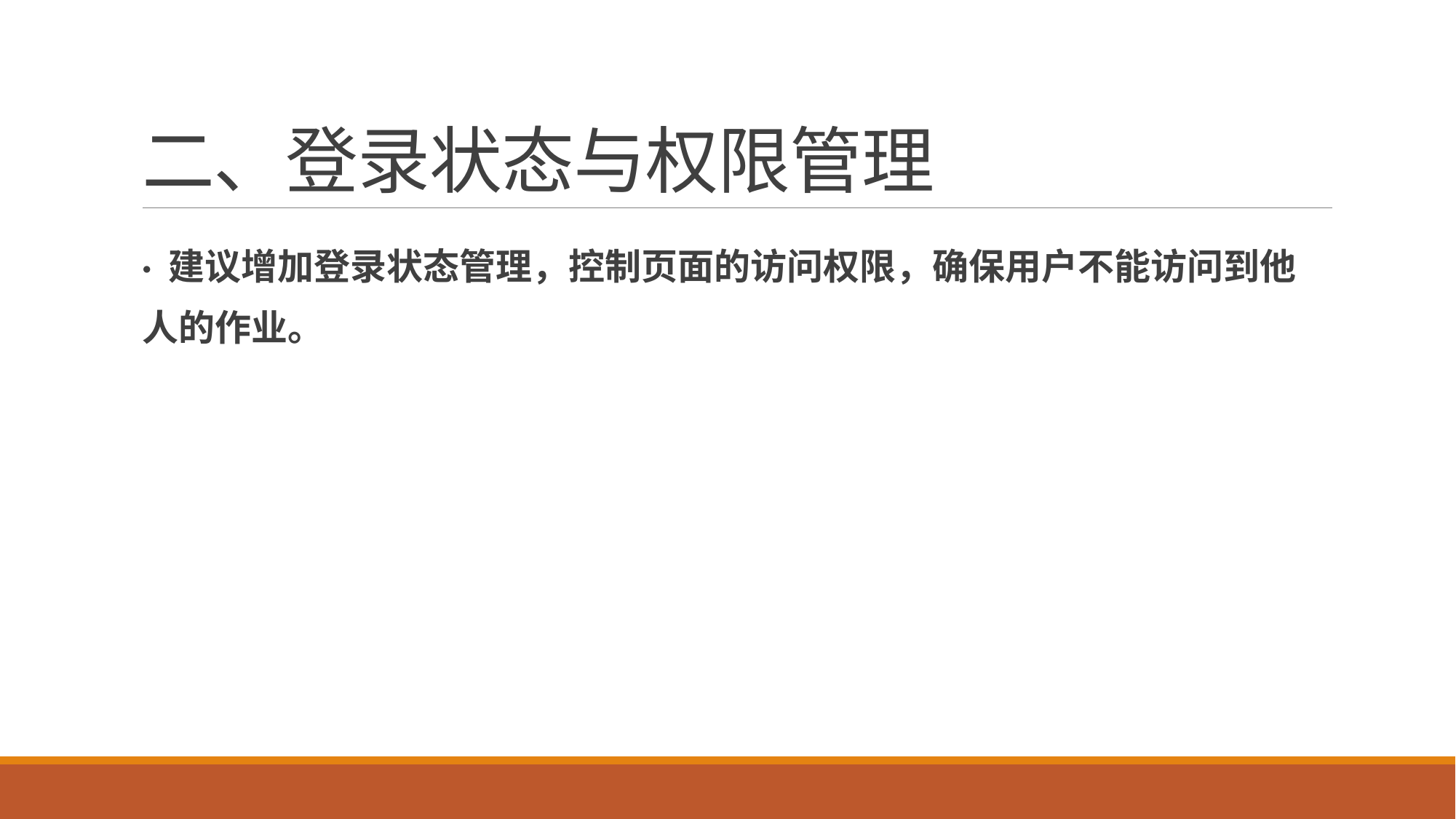

# 二、登录状态与权限管理
· 建议增加登录状态管理，控制页面的访问权限，确保用户不能访问到他人的作业。